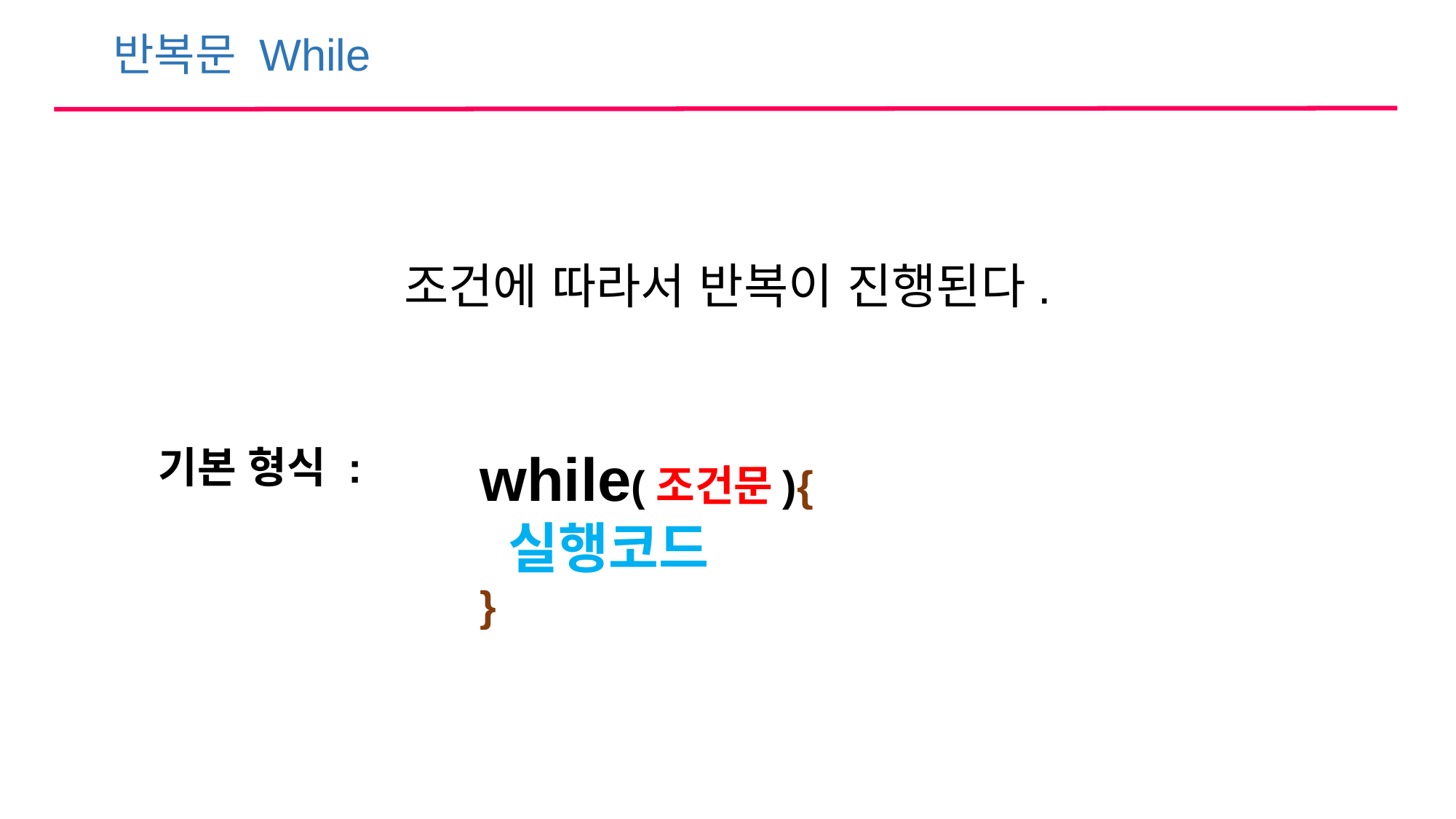

반복문 While
조건에 따라서 반복이 진행된다.
기본 형식 :
while(조건문){
 실행코드
}